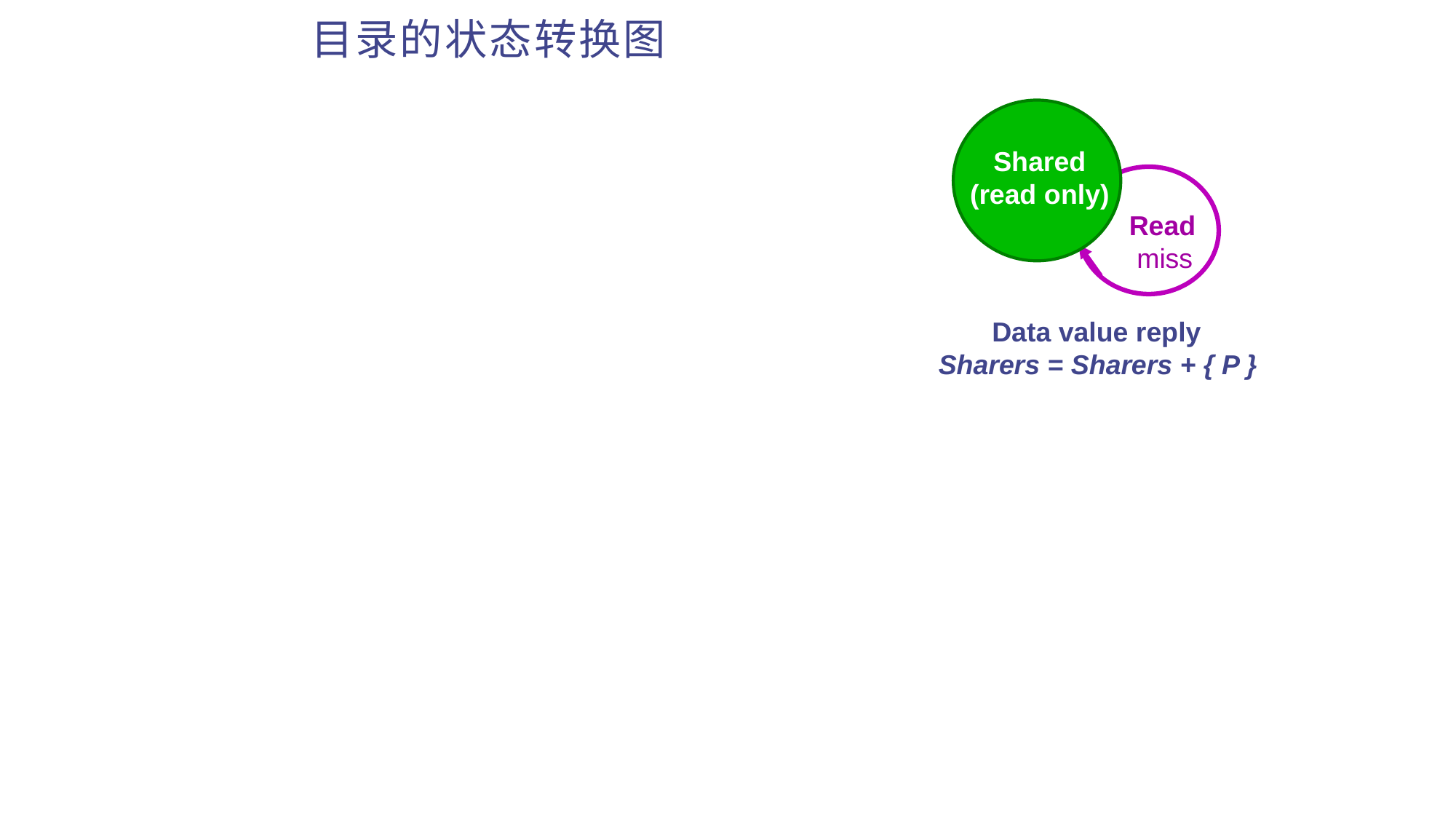

# 目录的状态转换图

Shared
(read only)

Read
 miss
       Data value reply
Sharers = Sharers + { P }